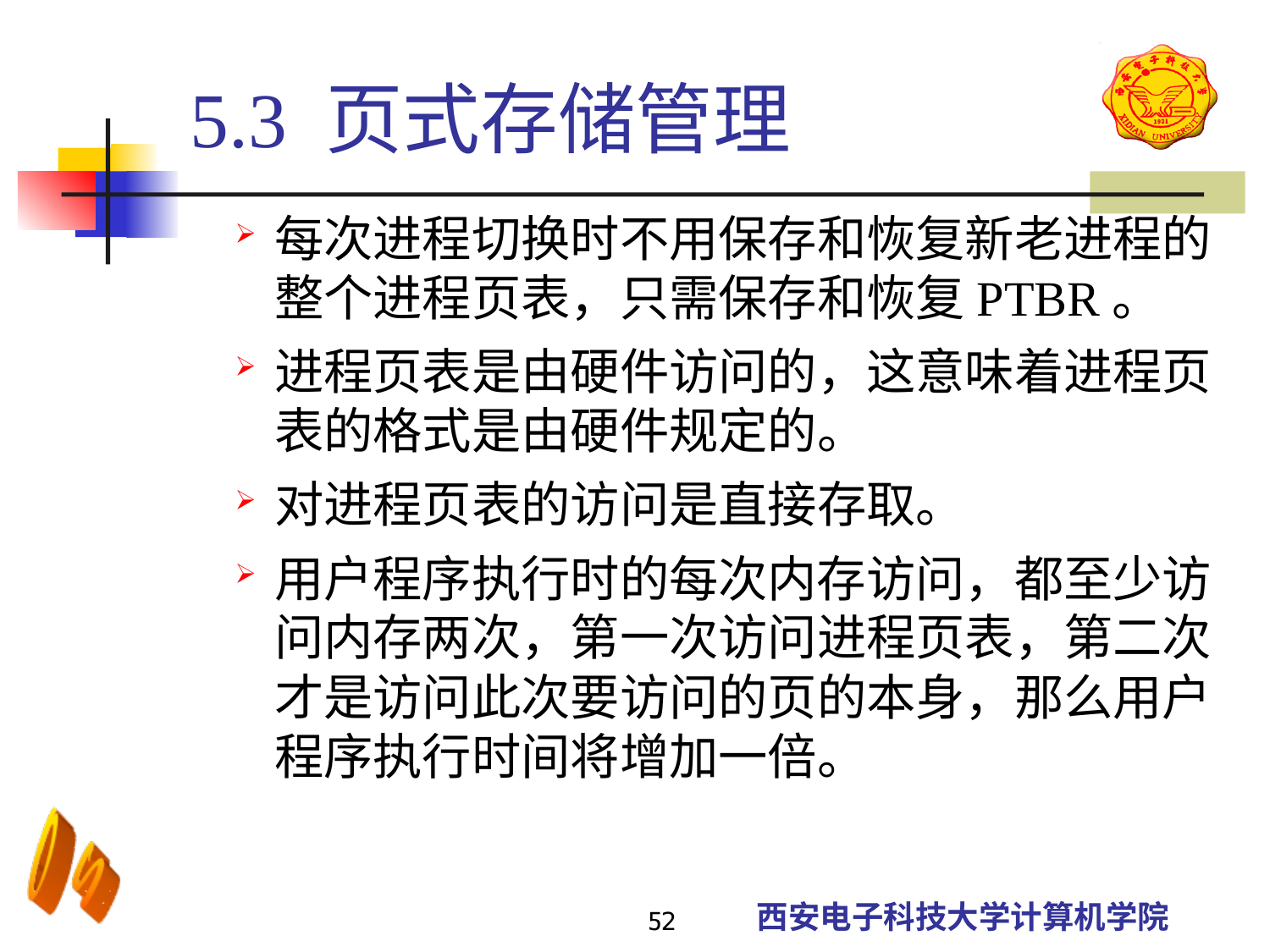

5.3 页式存储管理
每次进程切换时不用保存和恢复新老进程的整个进程页表，只需保存和恢复PTBR。
进程页表是由硬件访问的，这意味着进程页表的格式是由硬件规定的。
对进程页表的访问是直接存取。
用户程序执行时的每次内存访问，都至少访问内存两次，第一次访问进程页表，第二次才是访问此次要访问的页的本身，那么用户程序执行时间将增加一倍。
52